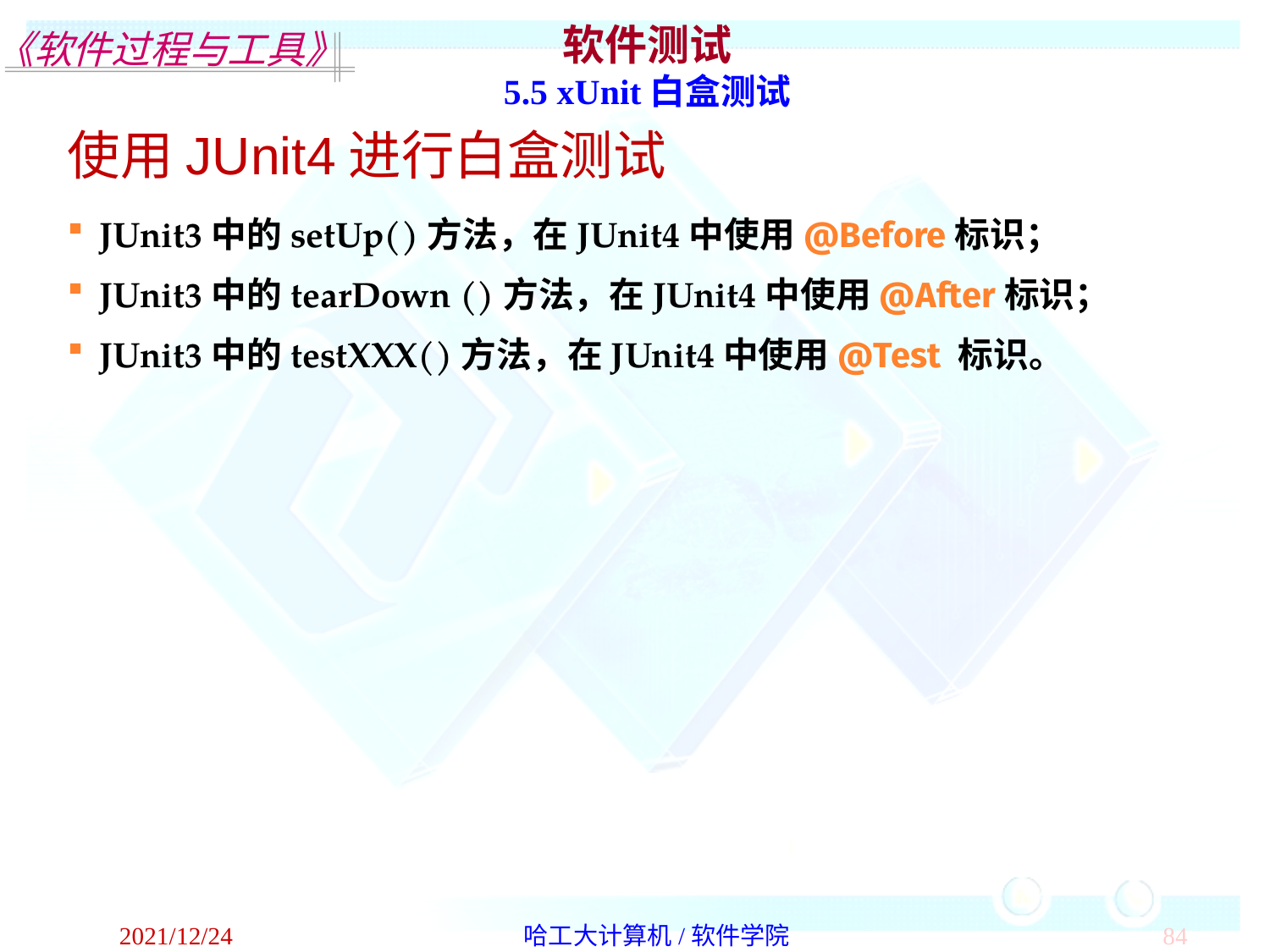

软件测试
5.5 xUnit白盒测试
使用JUnit4进行白盒测试
JUnit3中的setUp()方法，在JUnit4中使用@Before标识；
JUnit3中的tearDown ()方法，在JUnit4中使用@After标识；
JUnit3中的testXXX()方法，在JUnit4中使用@Test 标识。